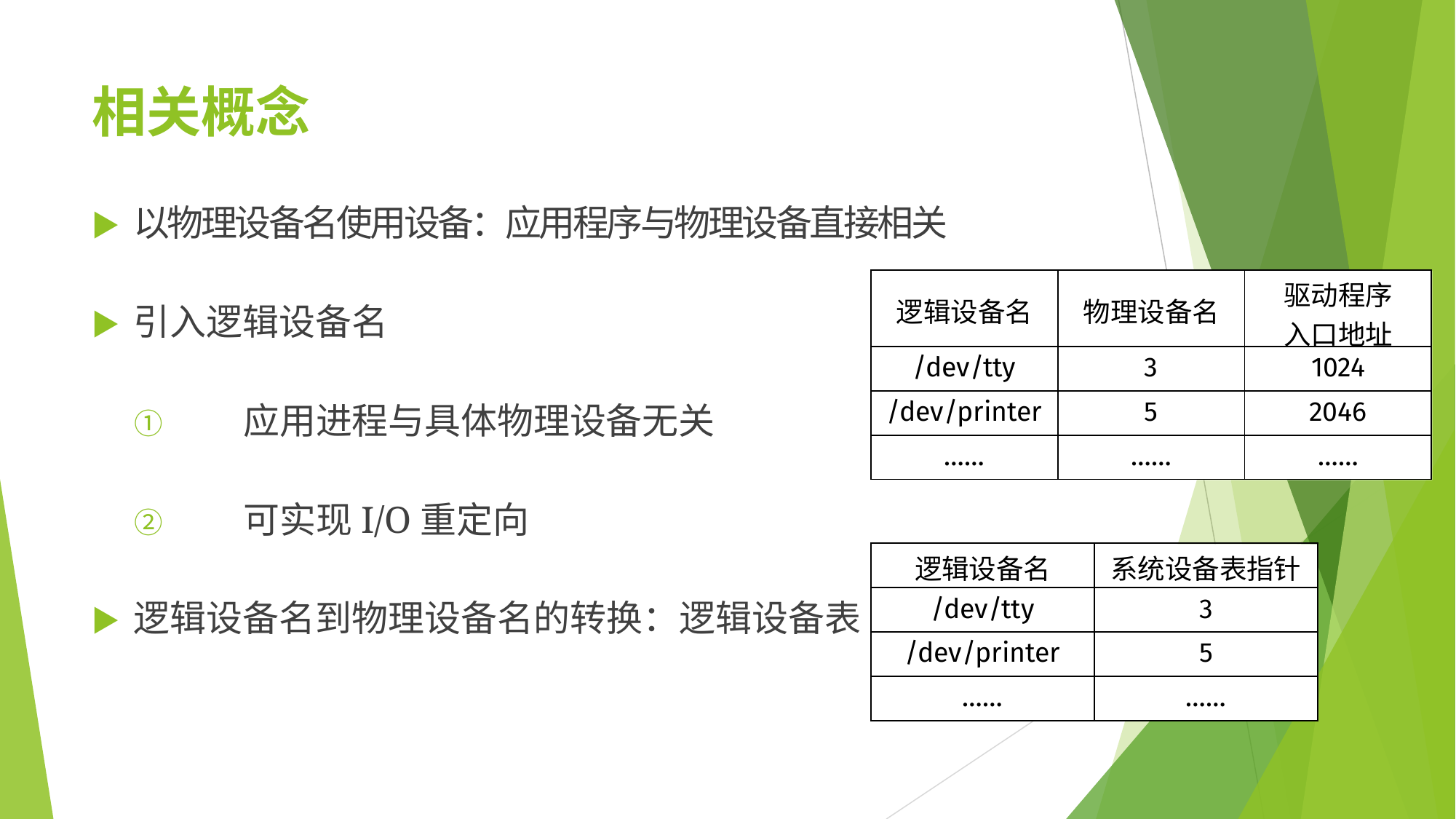

# 相关概念
▶	以物理设备名使用设备：应用程序与物理设备直接相关

▶	引入逻辑设备名

①	应用进程与具体物理设备无关

②	可实现I/O重定向

▶	逻辑设备名到物理设备名的转换：逻辑设备表
| 逻辑设备名 | 物理设备名 | 驱动程序 入口地址 |
| --- | --- | --- |
| /dev/tty | 3 | 1024 |
| /dev/printer | 5 | 2046 |
| …… | …… | …… |

| 逻辑设备名 | 系统设备表指针 |
| --- | --- |
| /dev/tty | 3 |
| /dev/printer | 5 |
| …… | …… |